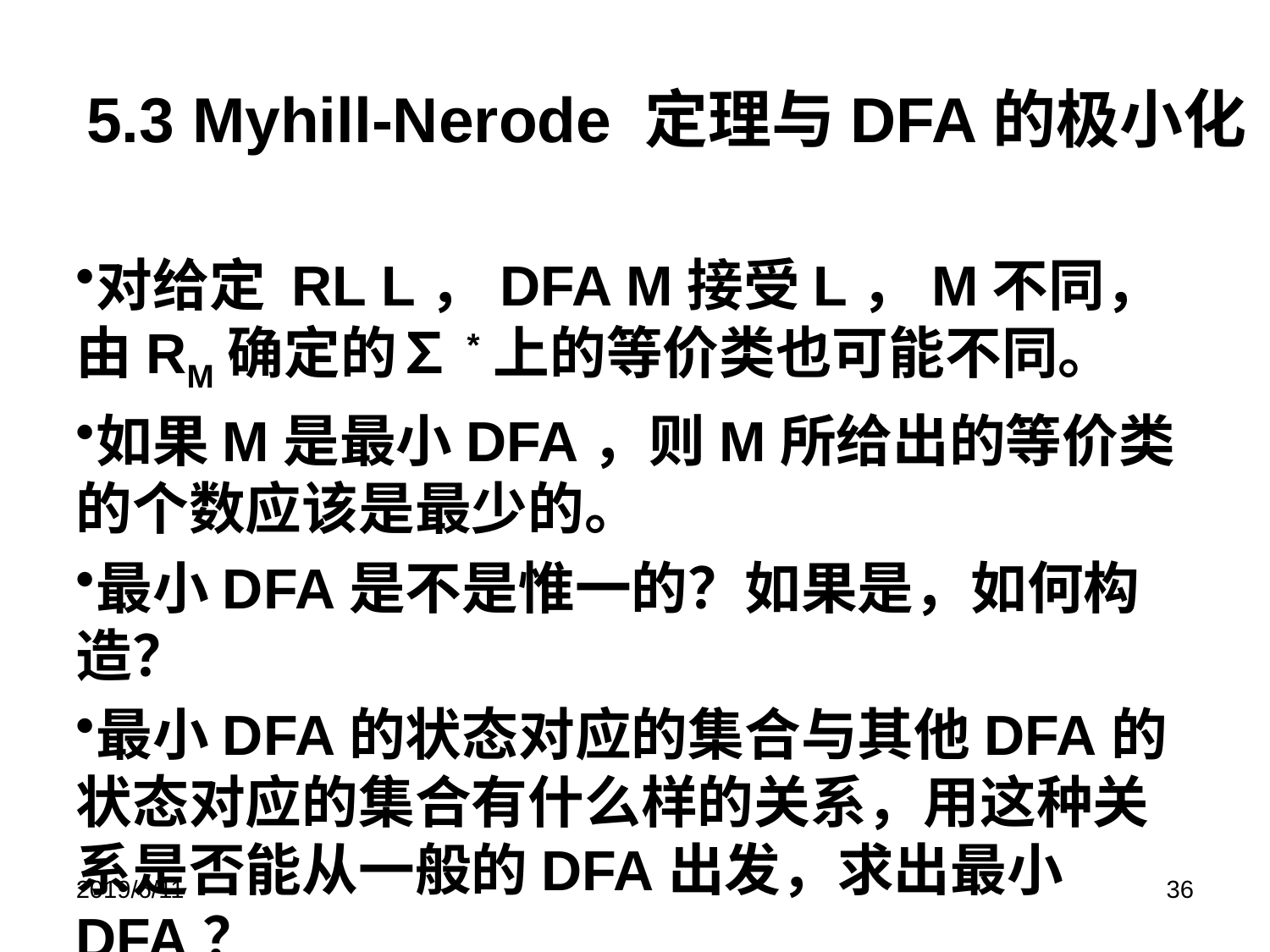

# 5.3 Myhill-Nerode 定理与DFA的极小化
对给定 RL L，DFA M接受L，M不同，由RM确定的∑*上的等价类也可能不同。
如果M是最小DFA，则M所给出的等价类的个数应该是最少的。
最小DFA是不是惟一的？如果是，如何构造？
最小DFA的状态对应的集合与其他DFA的状态对应的集合有什么样的关系，用这种关系是否能从一般的DFA出发，求出最小DFA？
2019/6/11
36